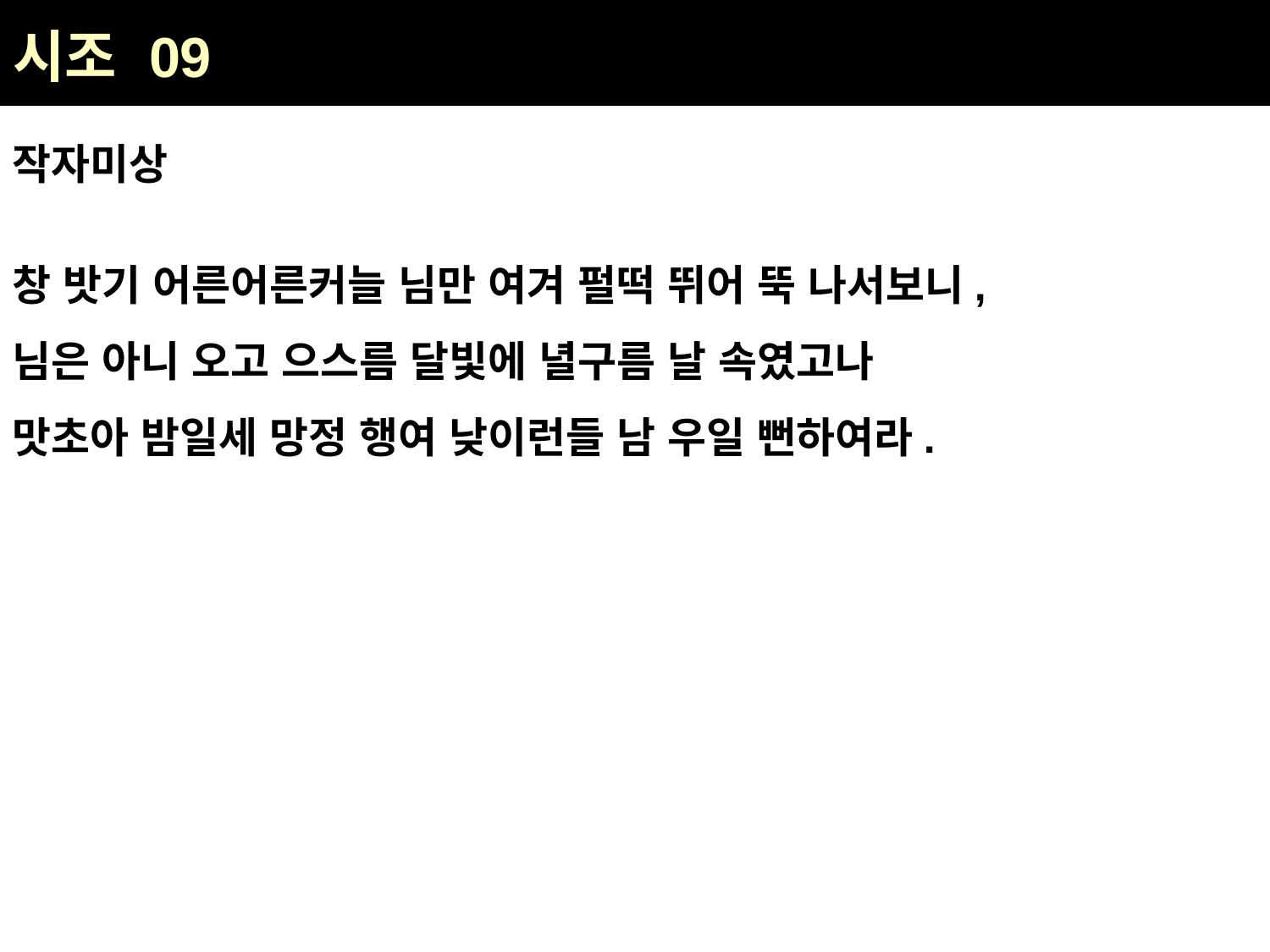

| 시조 09 |
| --- |
작자미상

창 밧기 어른어른커늘 님만 여겨 펄떡 뛰어 뚝 나서보니,
님은 아니 오고 으스름 달빛에 녈구름 날 속였고나
맛초아 밤일세 망정 행여 낮이런들 남 우일 뻔하여라.